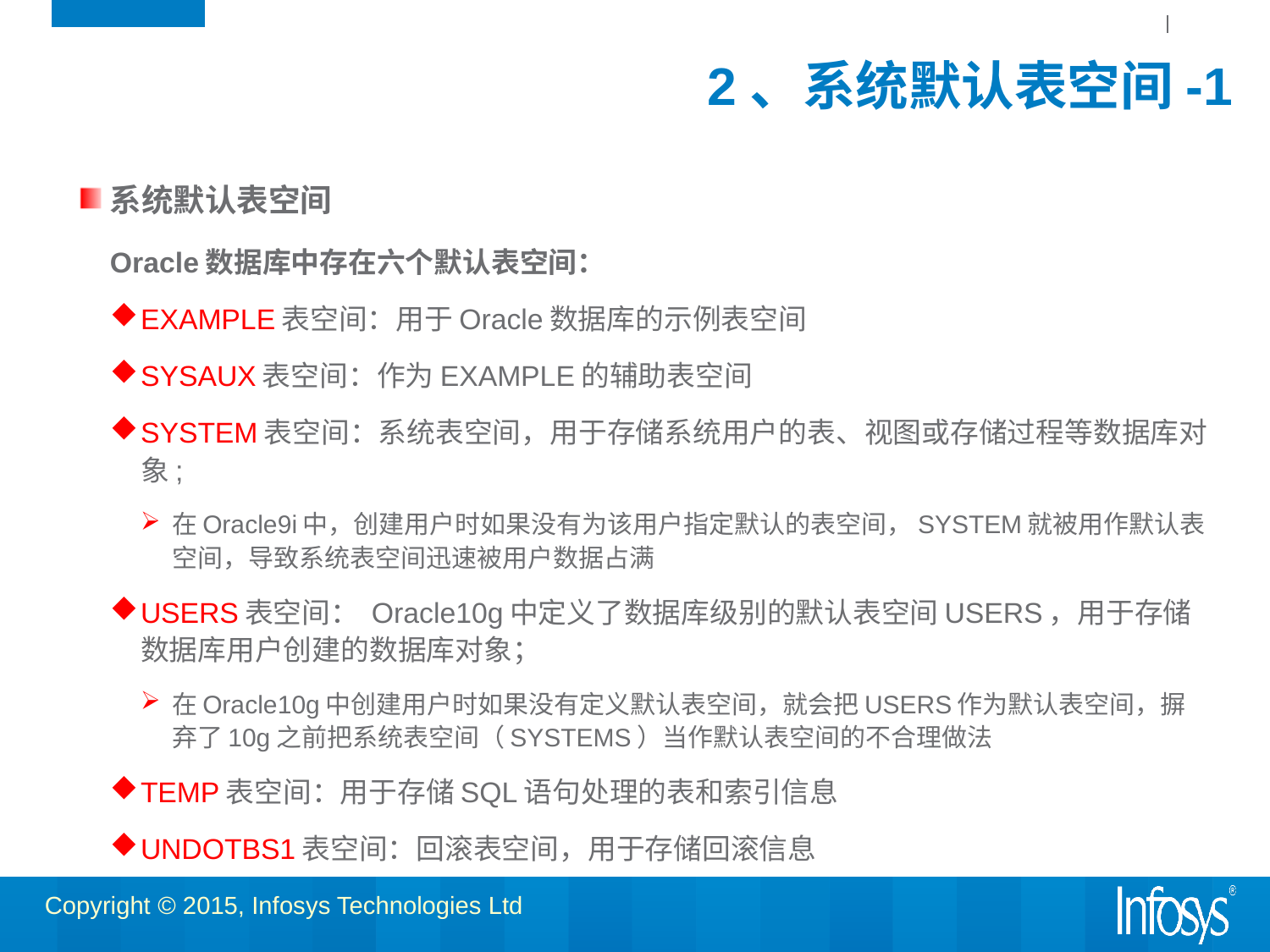

# 2、系统默认表空间-1
系统默认表空间
	Oracle数据库中存在六个默认表空间：
EXAMPLE表空间：用于Oracle数据库的示例表空间
SYSAUX表空间：作为EXAMPLE的辅助表空间
SYSTEM表空间：系统表空间，用于存储系统用户的表、视图或存储过程等数据库对象;
在Oracle9i中，创建用户时如果没有为该用户指定默认的表空间，SYSTEM就被用作默认表空间，导致系统表空间迅速被用户数据占满
USERS表空间： Oracle10g中定义了数据库级别的默认表空间USERS，用于存储数据库用户创建的数据库对象；
在Oracle10g中创建用户时如果没有定义默认表空间，就会把USERS作为默认表空间，摒弃了10g之前把系统表空间（SYSTEMS）当作默认表空间的不合理做法
TEMP表空间：用于存储SQL语句处理的表和索引信息
UNDOTBS1表空间：回滚表空间，用于存储回滚信息